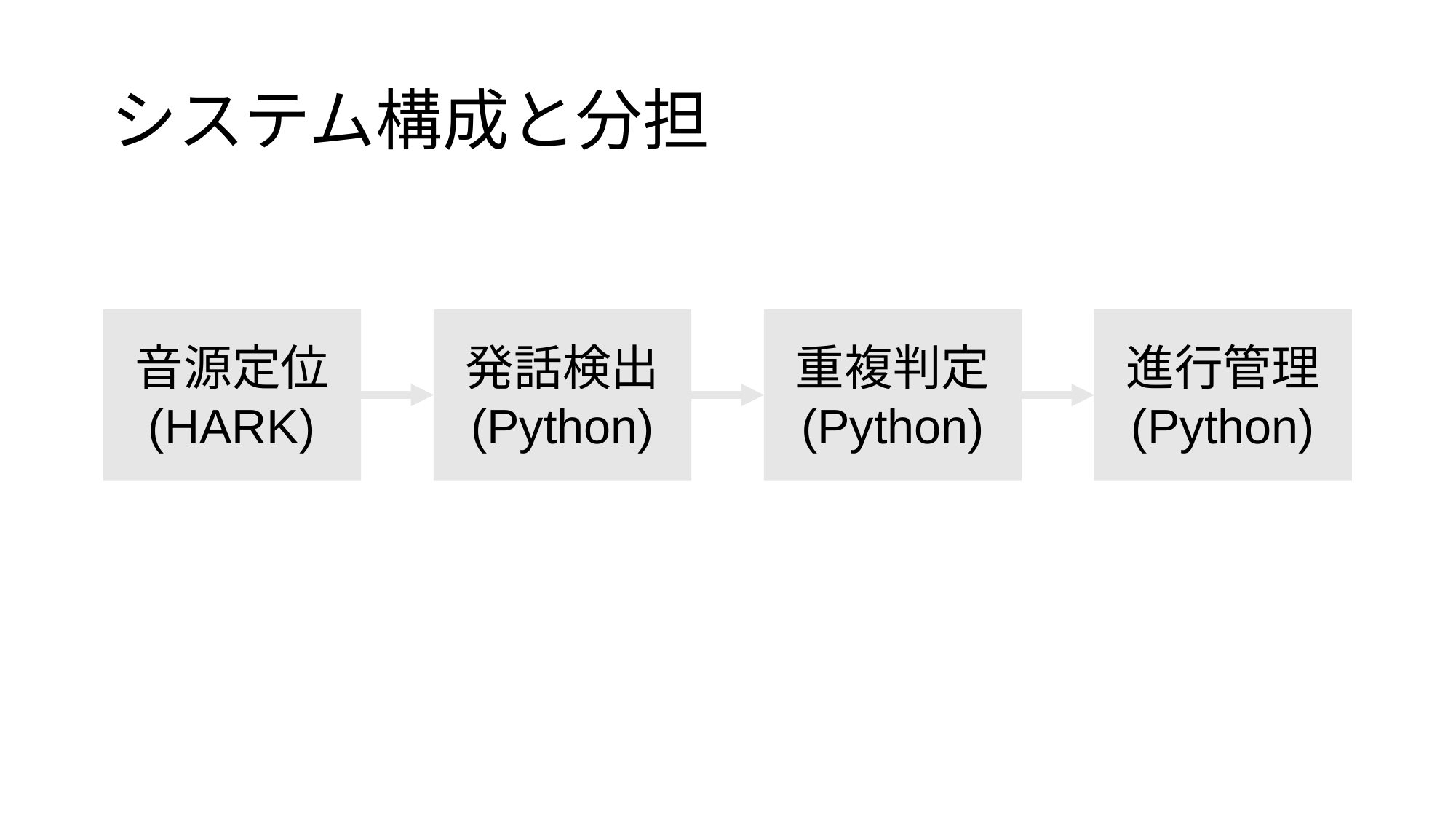

# システム構成と分担
音源定位
(HARK)
発話検出
(Python)
重複判定
(Python)
進行管理
(Python)